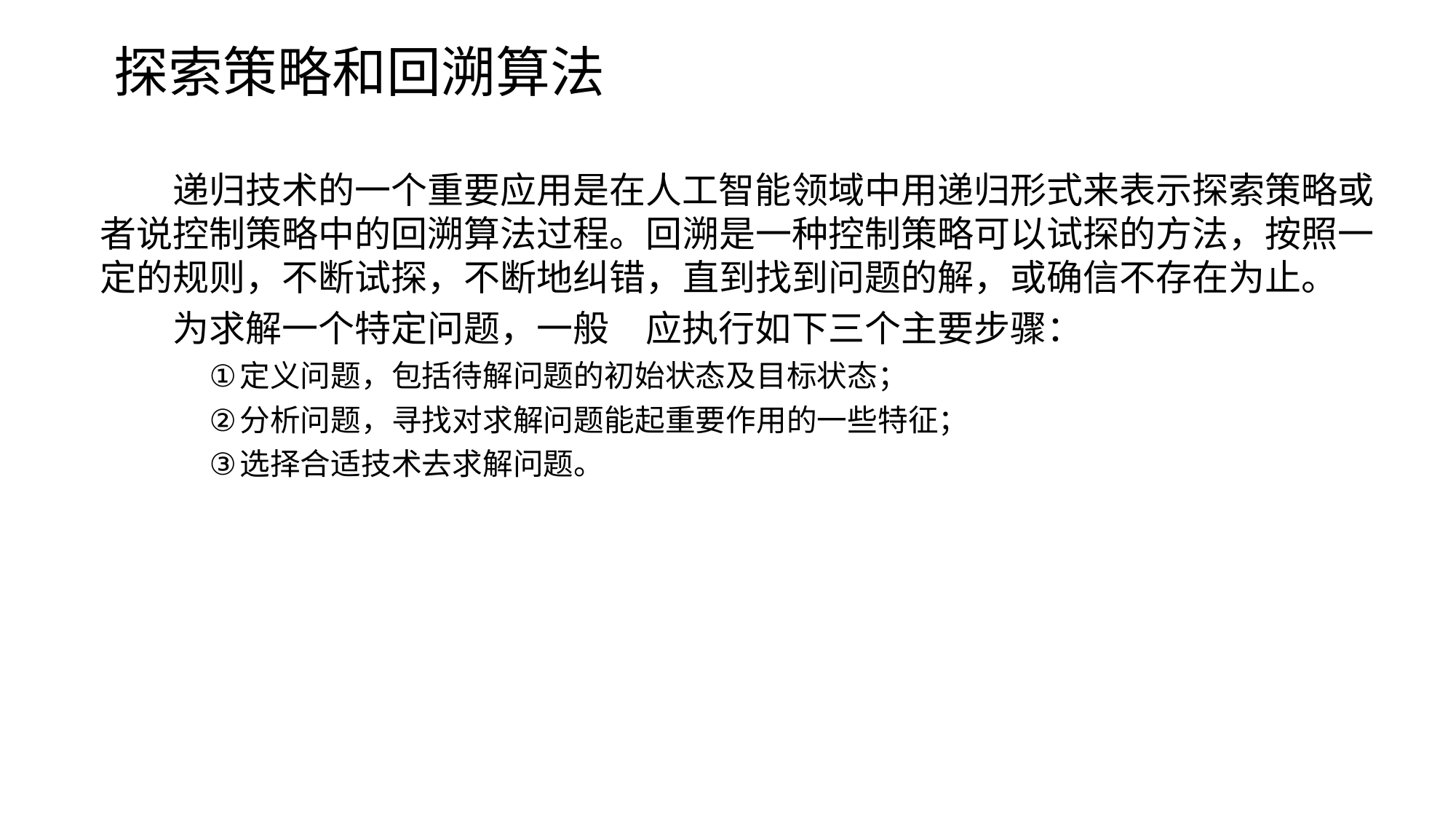

# 探索策略和回溯算法
递归技术的一个重要应用是在人工智能领域中用递归形式来表示探索策略或者说控制策略中的回溯算法过程。回溯是一种控制策略可以试探的方法，按照一定的规则，不断试探，不断地纠错，直到找到问题的解，或确信不存在为止。
为求解一个特定问题，一般　应执行如下三个主要步骤：
定义问题，包括待解问题的初始状态及目标状态；
分析问题，寻找对求解问题能起重要作用的一些特征；
选择合适技术去求解问题。